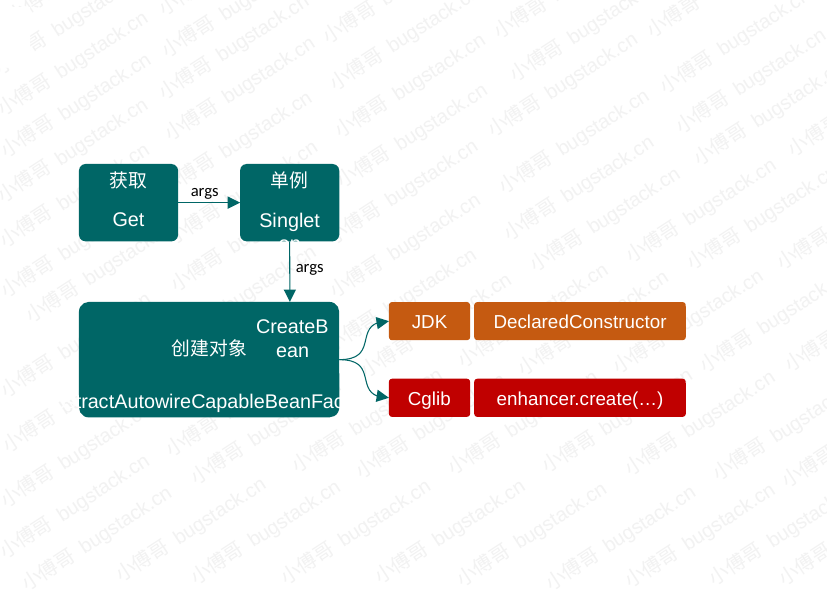

获取

单例

args
Get
Singleton
args

创建对象

JDK
DeclaredConstructor
CreateBean
Cglib
enhancer.create(…)
AbstractAutowireCapableBeanFactory